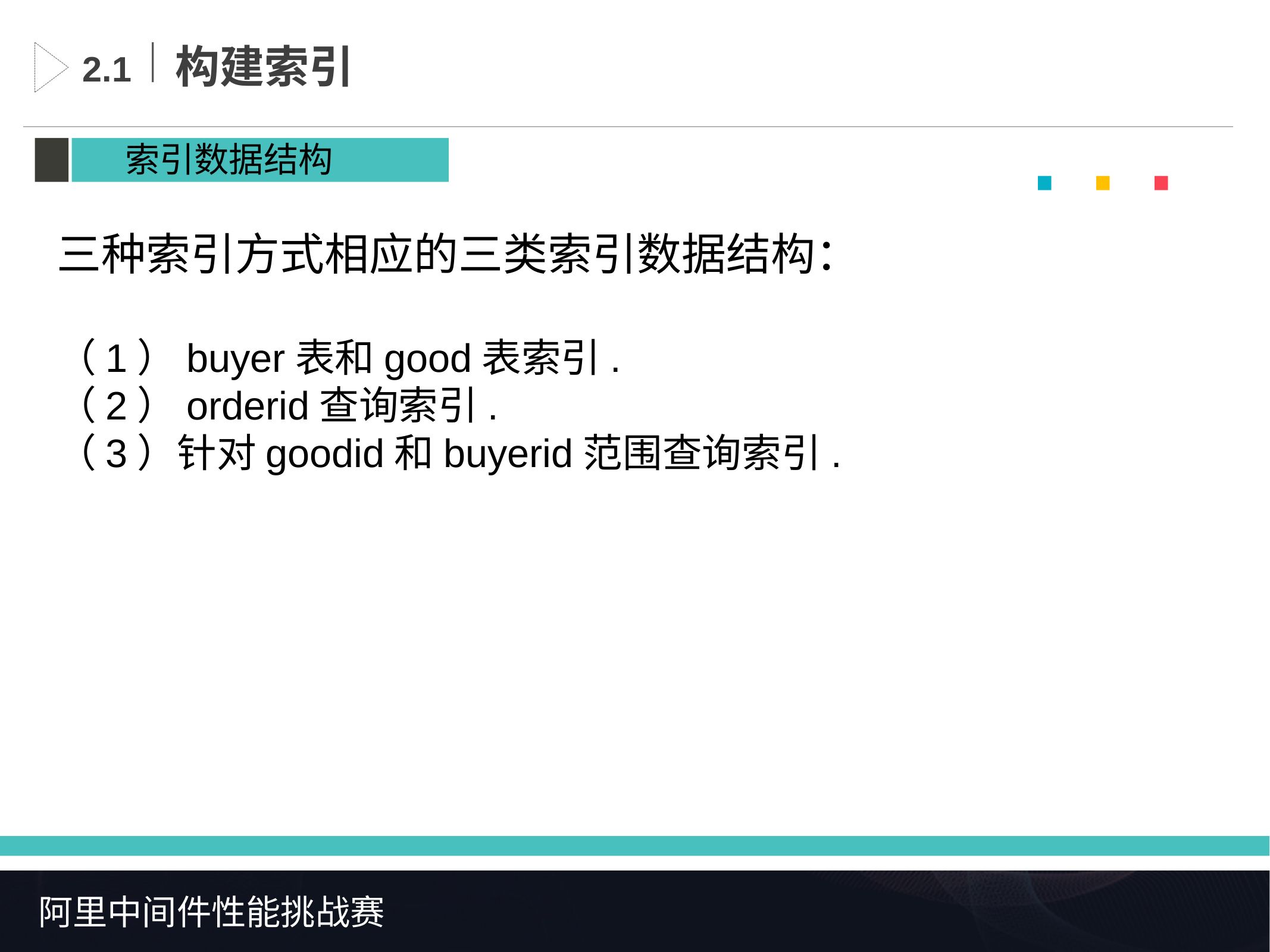

构建索引
2.1

· · ·

索引数据结构

三种索引方式相应的三类索引数据结构：

（1）buyer表和good表索引.
（2）orderid查询索引.
（3）针对goodid和buyerid范围查询索引.